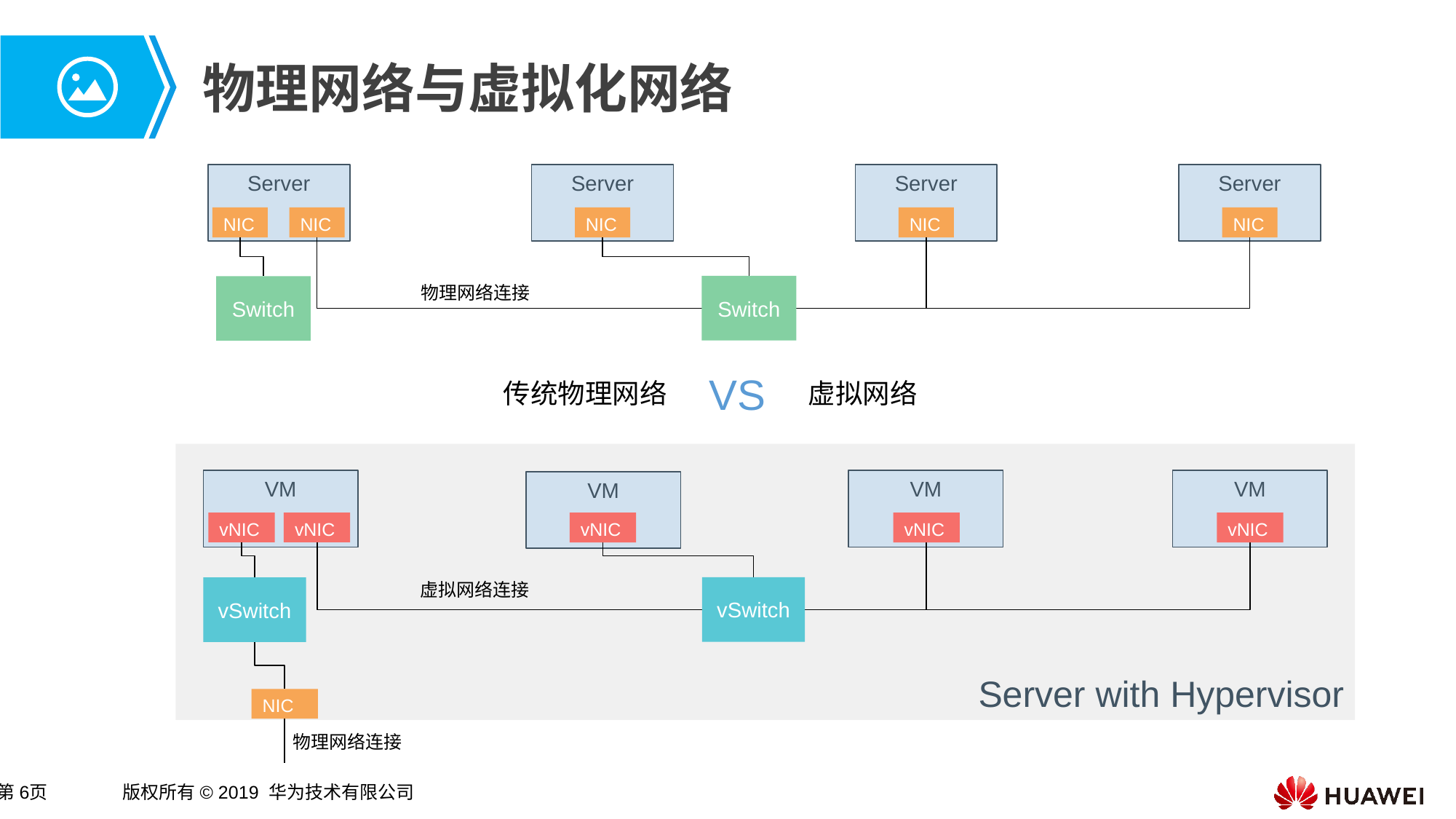

# 物理网络与虚拟化网络
Server
Server
Server
Server
NIC
NIC
NIC
NIC
NIC
Switch
Switch
物理网络连接
VS
传统物理网络
虚拟网络
Server with Hypervisor
VM
VM
VM
VM
vNIC
vNIC
vNIC
vNIC
vNIC
虚拟网络连接
vSwitch
vSwitch
NIC
物理网络连接